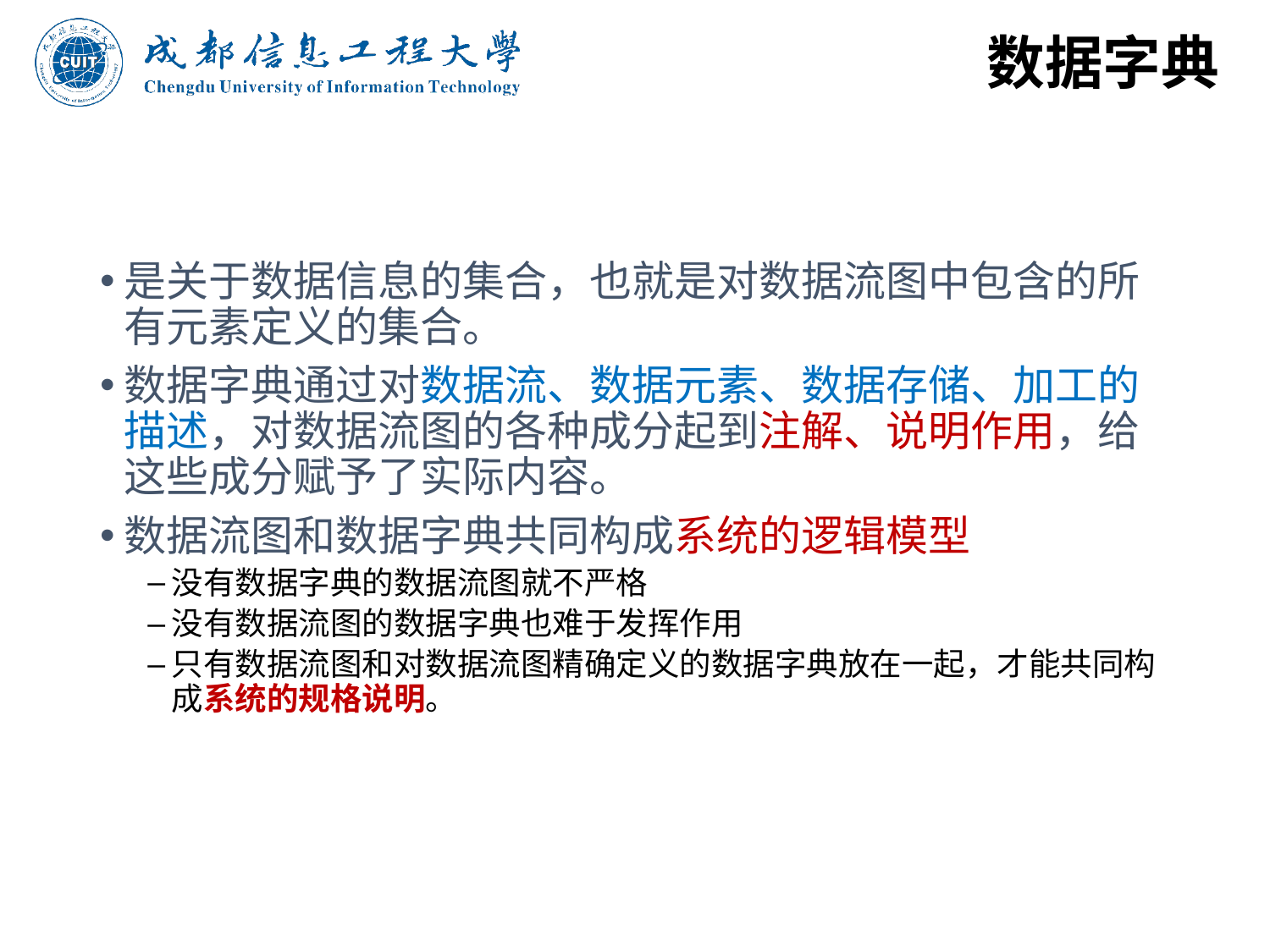

# 数据字典
是关于数据信息的集合，也就是对数据流图中包含的所有元素定义的集合。
数据字典通过对数据流、数据元素、数据存储、加工的描述，对数据流图的各种成分起到注解、说明作用，给这些成分赋予了实际内容。
数据流图和数据字典共同构成系统的逻辑模型
没有数据字典的数据流图就不严格
没有数据流图的数据字典也难于发挥作用
只有数据流图和对数据流图精确定义的数据字典放在一起，才能共同构成系统的规格说明。